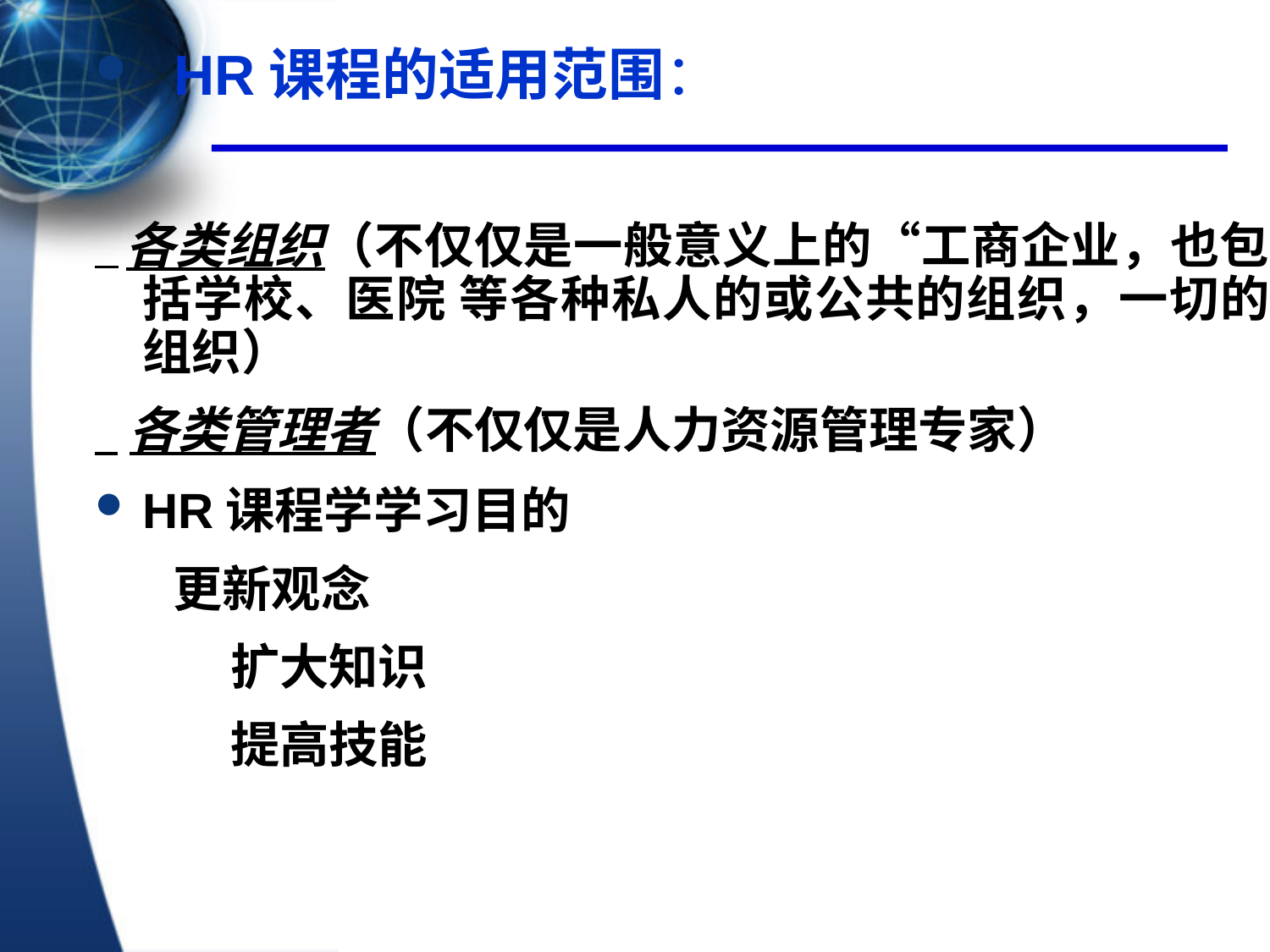

HR课程的适用范围：

   各类组织（不仅仅是一般意义上的“工商企业，也包括学校、医院 等各种私人的或公共的组织，一切的组织）
  各类管理者（不仅仅是人力资源管理专家）
HR课程学学习目的
      更新观念
           扩大知识
           提高技能